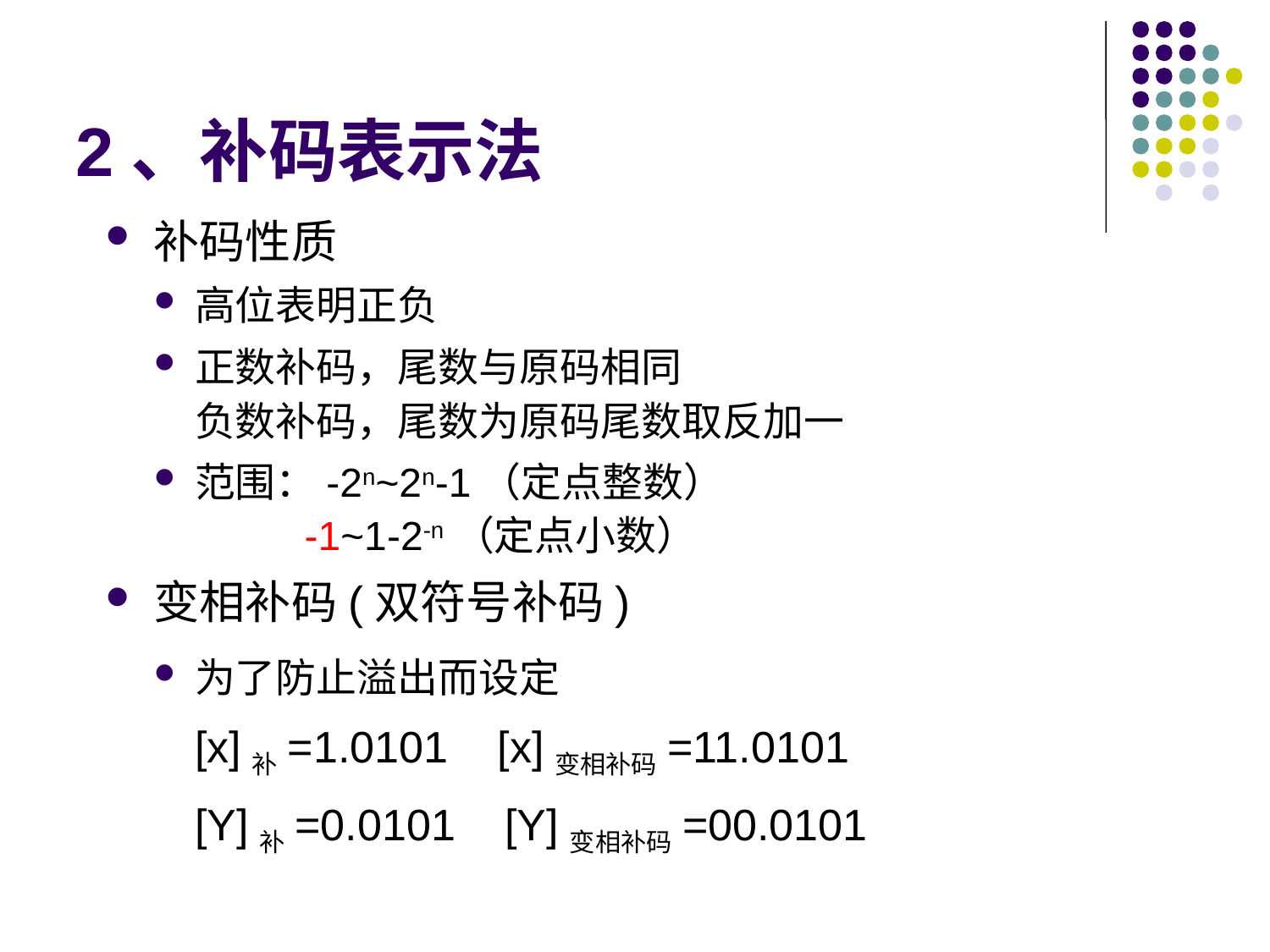

# 2、补码表示法
补码性质
高位表明正负
正数补码，尾数与原码相同
负数补码，尾数为原码尾数取反加一
范围：-2n~2n-1（定点整数）
           -1~1-2-n（定点小数）
变相补码(双符号补码)
为了防止溢出而设定
[x]补=1.0101    [x]变相补码=11.0101
[Y]补=0.0101    [Y]变相补码=00.0101

32